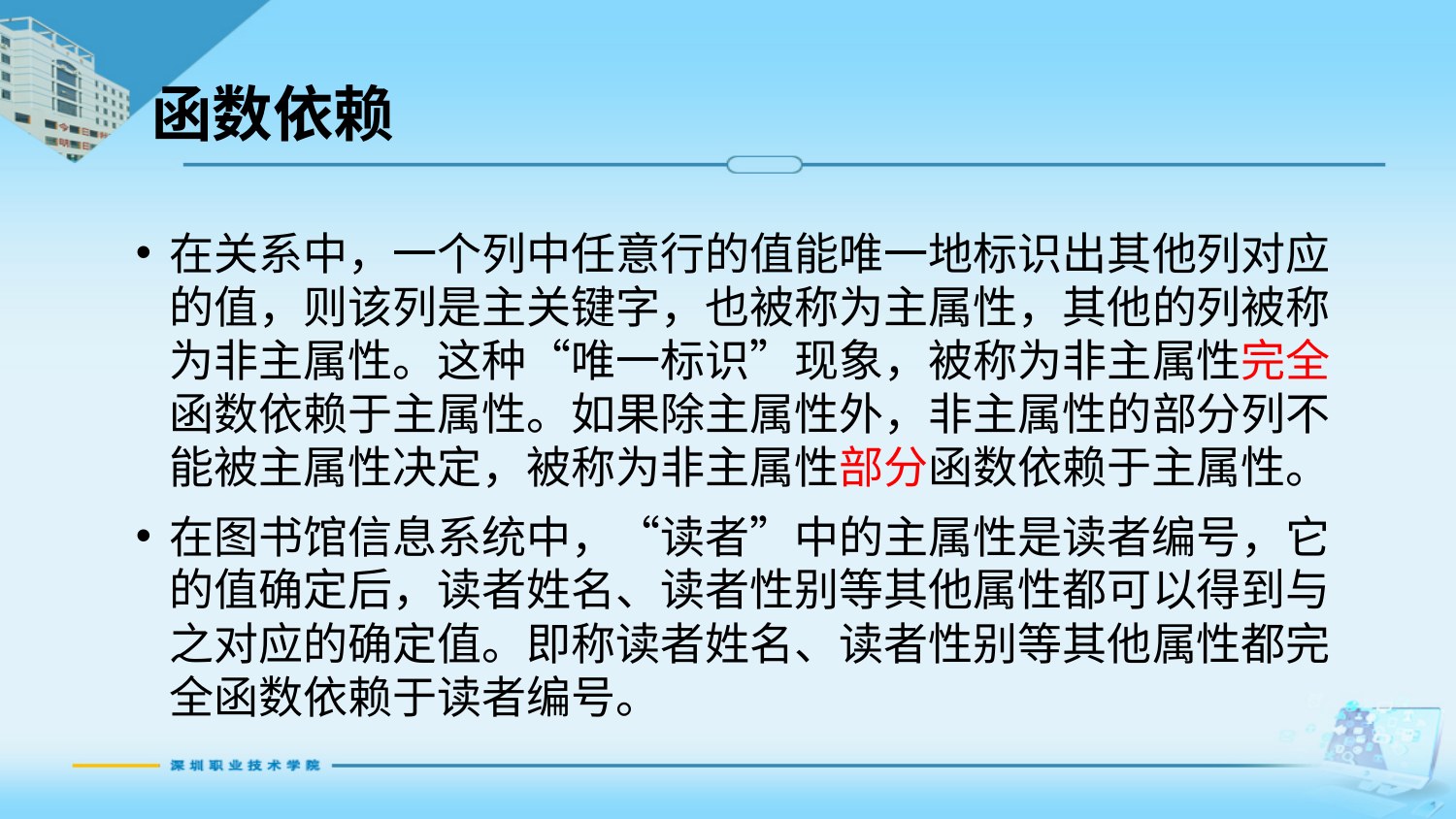

# 函数依赖
在关系中，一个列中任意行的值能唯一地标识出其他列对应的值，则该列是主关键字，也被称为主属性，其他的列被称为非主属性。这种“唯一标识”现象，被称为非主属性完全函数依赖于主属性。如果除主属性外，非主属性的部分列不能被主属性决定，被称为非主属性部分函数依赖于主属性。
在图书馆信息系统中，“读者”中的主属性是读者编号，它的值确定后，读者姓名、读者性别等其他属性都可以得到与之对应的确定值。即称读者姓名、读者性别等其他属性都完全函数依赖于读者编号。